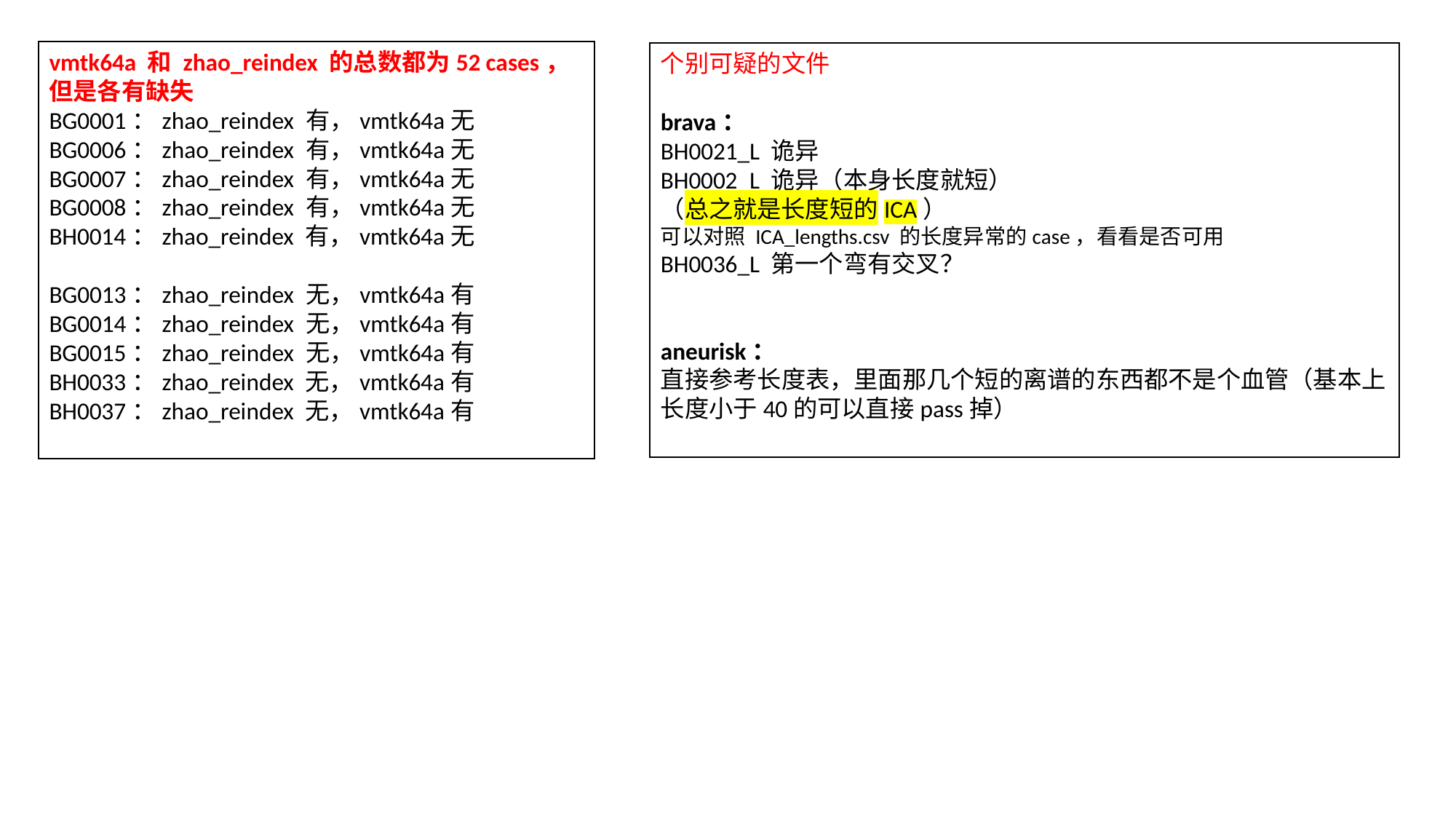

vmtk64a 和 zhao_reindex 的总数都为52 cases，
但是各有缺失
BG0001：zhao_reindex 有，vmtk64a无
BG0006：zhao_reindex 有，vmtk64a无
BG0007：zhao_reindex 有，vmtk64a无
BG0008：zhao_reindex 有，vmtk64a无
BH0014：zhao_reindex 有，vmtk64a无

BG0013：zhao_reindex 无，vmtk64a有
BG0014：zhao_reindex 无，vmtk64a有
BG0015：zhao_reindex 无，vmtk64a有
BH0033：zhao_reindex 无，vmtk64a有
BH0037：zhao_reindex 无，vmtk64a有

个别可疑的文件

brava：
BH0021_L 诡异
BH0002_L 诡异（本身长度就短）
（总之就是长度短的ICA）
可以对照 ICA_lengths.csv 的长度异常的case，看看是否可用
BH0036_L 第一个弯有交叉？

aneurisk：
直接参考长度表，里面那几个短的离谱的东西都不是个血管（基本上长度小于40的可以直接pass掉）